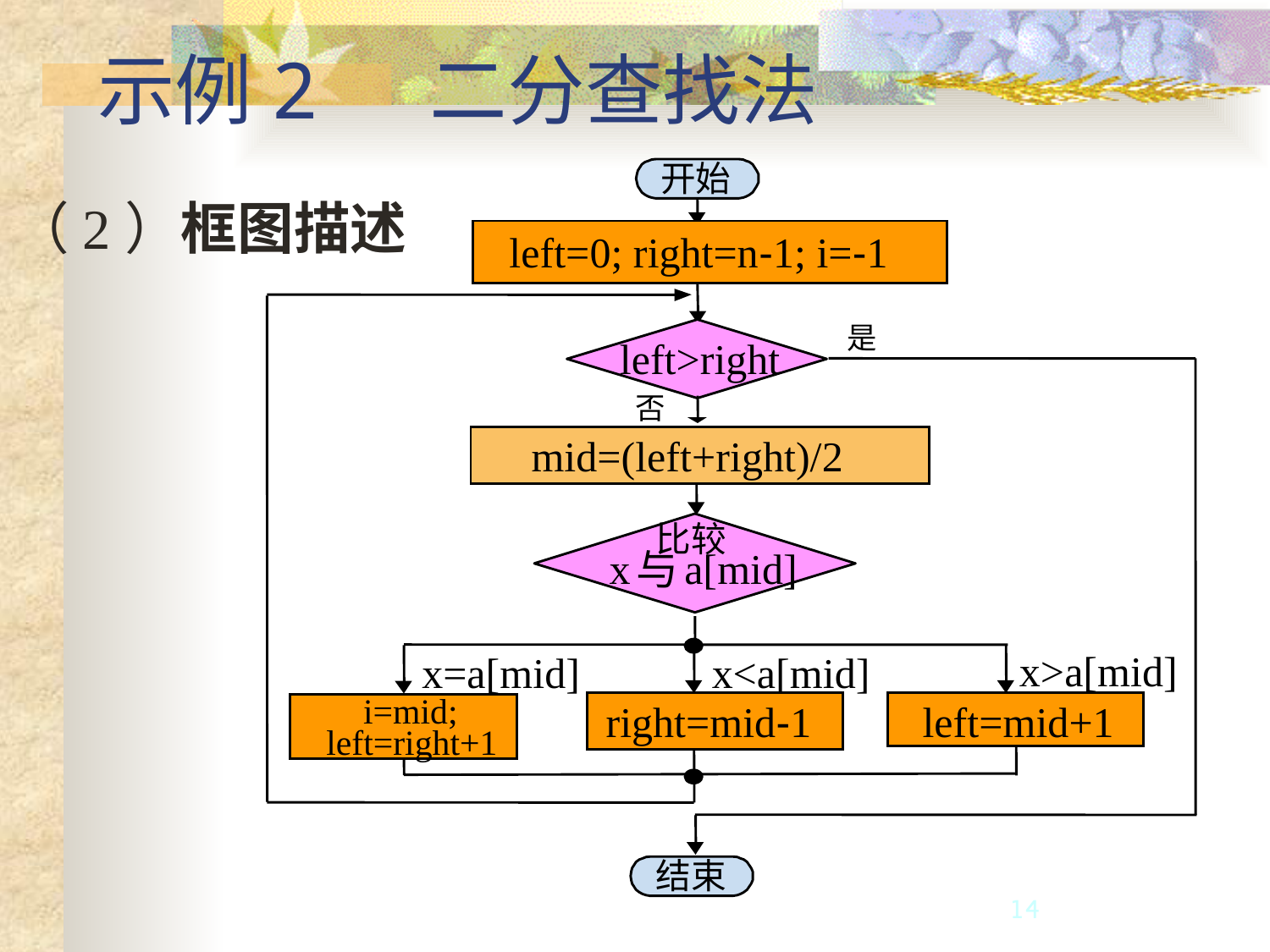

# 示例2  二分查找法

开始

left=0; right=n-1; i=-1

是

left>right

否

mid=(left+right)/2

比较
x
a[mid]
与

x>a[mid]

x=a[mid]
x<a[mid]

i=mid;

right=mid-1
left=mid+1
left=right+1

结束

（2）框图描述
14